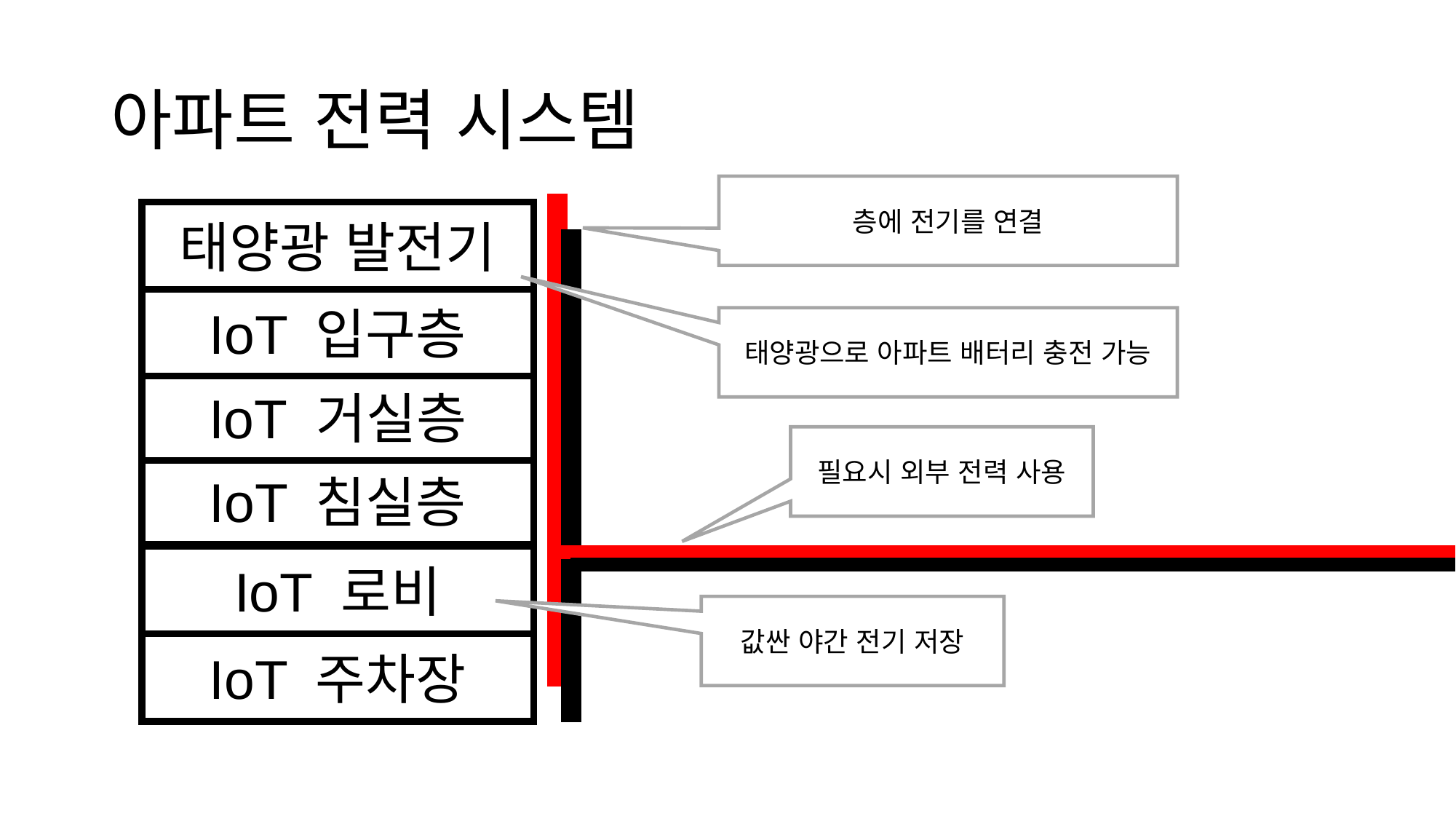

# 아파트 전력 시스템
층에 전기를 연결

태양광 발전기

IoT 입구층
태양광으로 아파트 배터리 충전 가능
IoT 거실층
필요시 외부 전력 사용
IoT 침실층
IoT 로비

값싼 야간 전기 저장
IoT 주차장